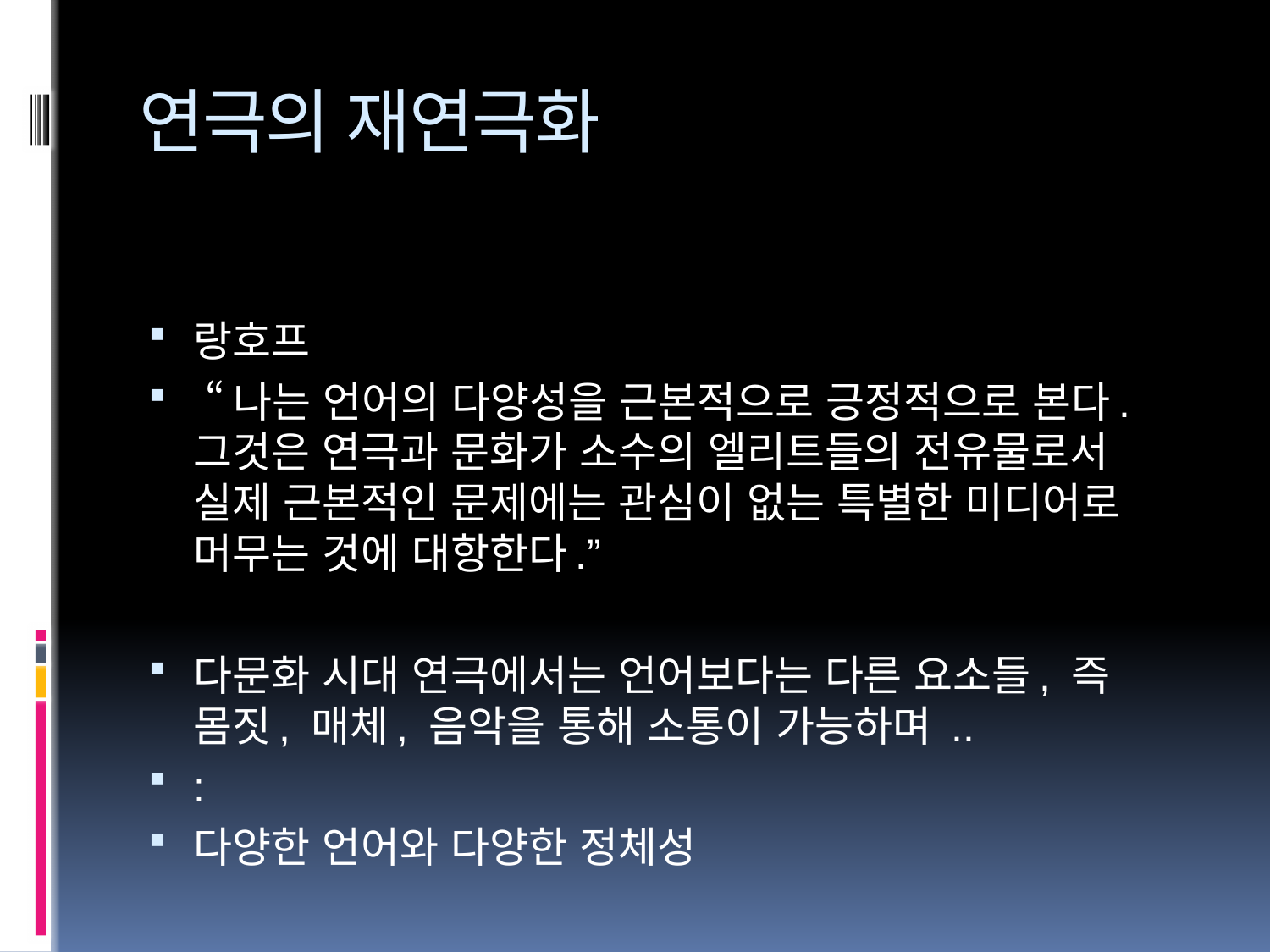

# 연극의 재연극화

랑호프
 “나는 언어의 다양성을 근본적으로 긍정적으로 본다. 그것은 연극과 문화가 소수의 엘리트들의 전유물로서 실제 근본적인 문제에는 관심이 없는 특별한 미디어로 머무는 것에 대항한다.”

다문화 시대 연극에서는 언어보다는 다른 요소들, 즉 몸짓, 매체, 음악을 통해 소통이 가능하며 ..
:
다양한 언어와 다양한 정체성